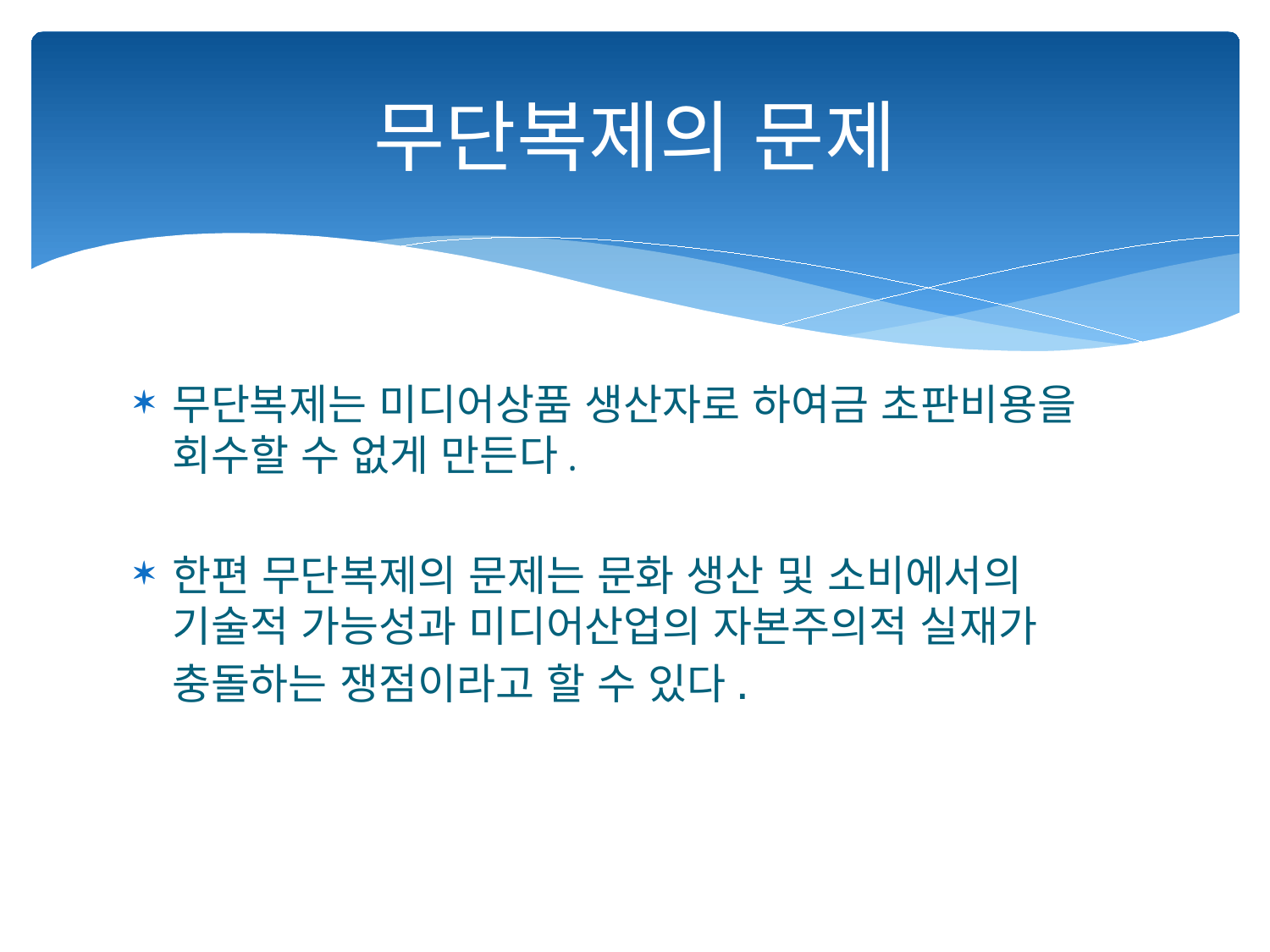

# 무단복제의 문제
무단복제는 미디어상품 생산자로 하여금 초판비용을 회수할 수 없게 만든다.

한편 무단복제의 문제는 문화 생산 및 소비에서의 기술적 가능성과 미디어산업의 자본주의적 실재가 충돌하는 쟁점이라고 할 수 있다.